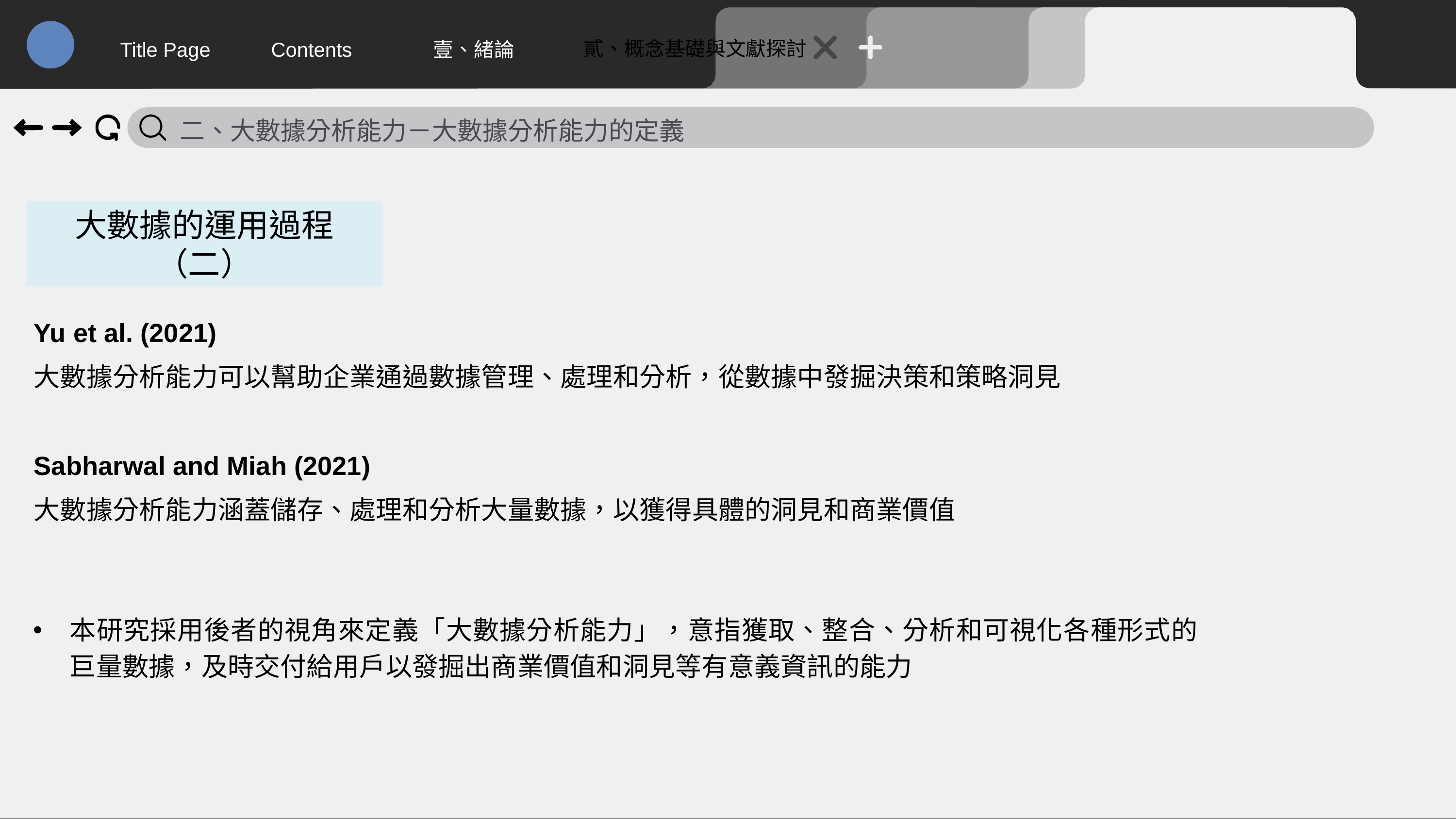

貳、概念基礎與文獻探討
Title Page
Contents
壹、緒論

二、大數據分析能力－大數據分析能力的定義

大數據的運用過程（二）
Yu et al. (2021)
大數據分析能力可以幫助企業通過數據管理、處理和分析，從數據中發掘決策和策略洞見

Sabharwal and Miah (2021)
大數據分析能力涵蓋儲存、處理和分析大量數據，以獲得具體的洞見和商業價值
本研究採用後者的視角來定義「大數據分析能力」，意指獲取、整合、分析和可視化各種形式的巨量數據，及時交付給用戶以發掘出商業價值和洞見等有意義資訊的能力